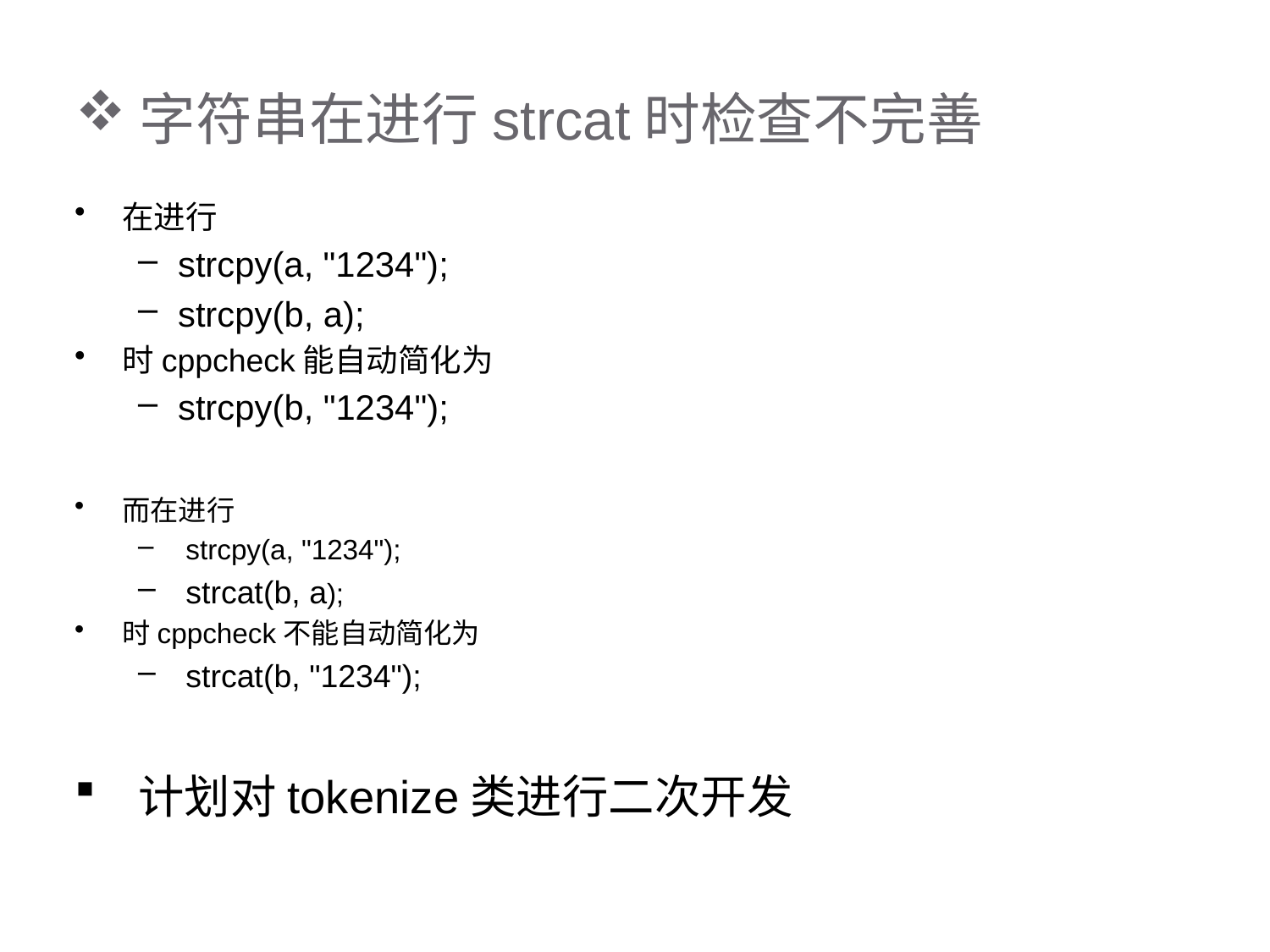

# 字符串在进行strcat时检查不完善
在进行
strcpy(a, "1234");
strcpy(b, a);
时cppcheck能自动简化为
strcpy(b, "1234");

而在进行
strcpy(a, "1234");
strcat(b, a);
时cppcheck不能自动简化为
strcat(b, "1234");

计划对tokenize类进行二次开发